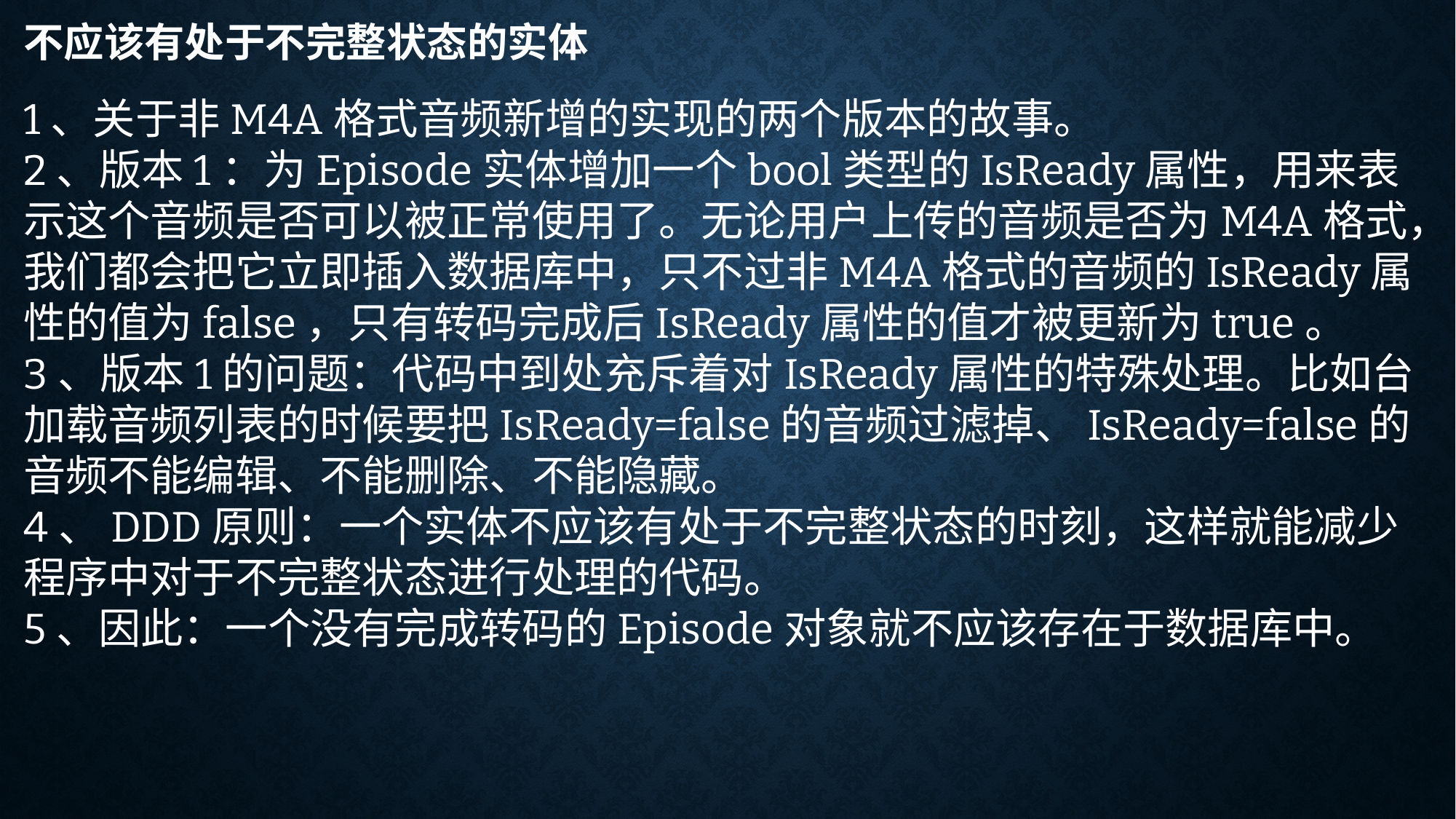

# 不应该有处于不完整状态的实体
1、关于非M4A格式音频新增的实现的两个版本的故事。
2、版本1：为Episode实体增加一个bool类型的IsReady属性，用来表示这个音频是否可以被正常使用了。无论用户上传的音频是否为M4A格式，我们都会把它立即插入数据库中，只不过非M4A格式的音频的IsReady属性的值为false，只有转码完成后IsReady属性的值才被更新为true。
3、版本1的问题：代码中到处充斥着对IsReady属性的特殊处理。比如台加载音频列表的时候要把IsReady=false的音频过滤掉、IsReady=false的音频不能编辑、不能删除、不能隐藏。
4、DDD原则：一个实体不应该有处于不完整状态的时刻，这样就能减少程序中对于不完整状态进行处理的代码。
5、因此：一个没有完成转码的Episode对象就不应该存在于数据库中。